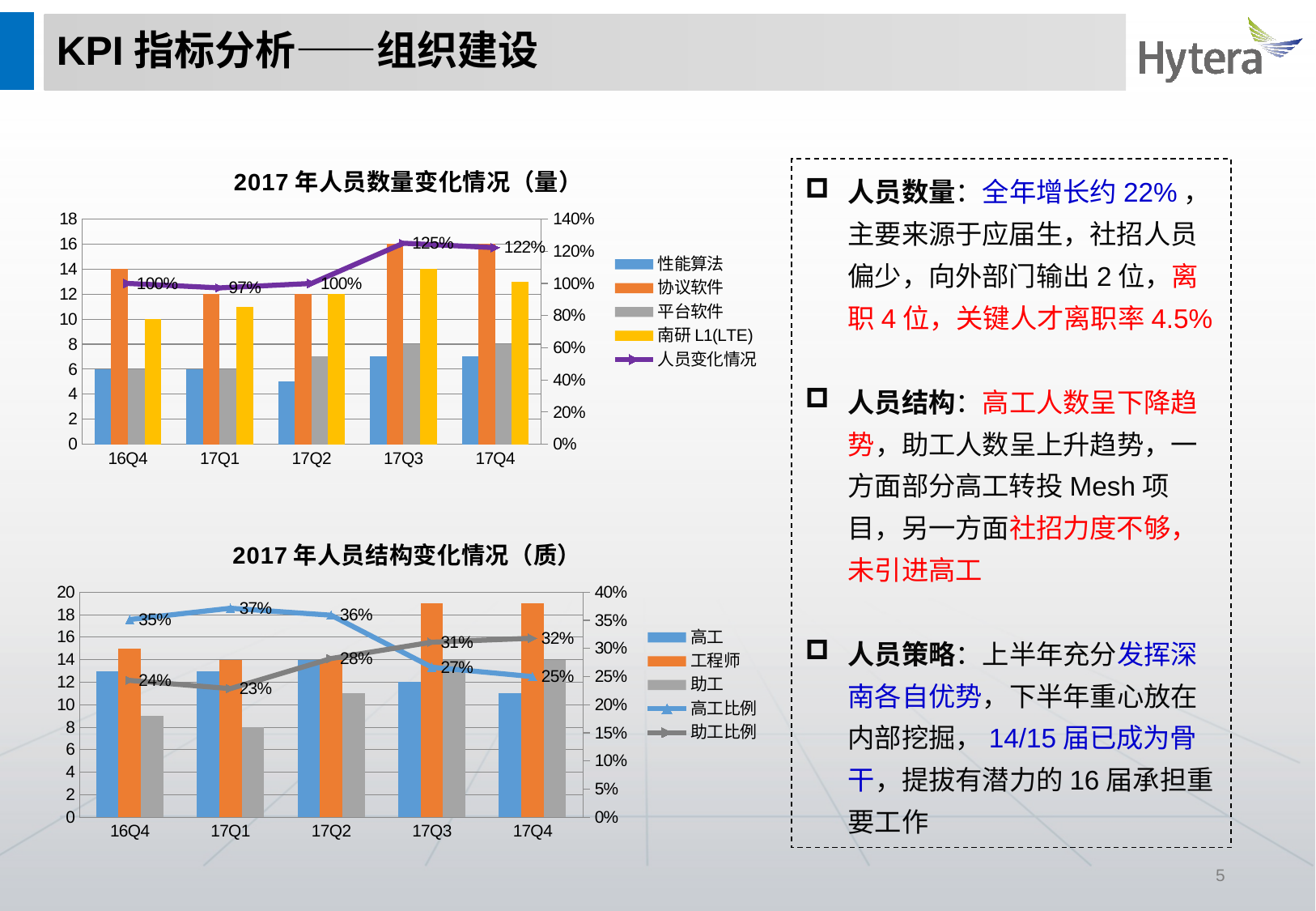

# KPI指标分析——组织建设

### Chart: 2017年人员数量变化情况（量）

| Category | 性能算法 | 协议软件 | 平台软件 | 南研L1(LTE) | 人员变化情况 |
|---|---|---|---|---|---|
| 16Q4 | 6.0 | 14.0 | 6.0 | 10.0 | 1.0 |
| 17Q1 | 6.0 | 12.0 | 6.0 | 11.0 | 0.9722222222222222 |
| 17Q2 | 5.0 | 12.0 | 7.0 | 12.0 | 1.0 |
| 17Q3 | 7.0 | 16.0 | 8.0 | 14.0 | 1.25 |
| 17Q4 | 7.0 | 16.0 | 8.0 | 13.0 | 1.2222222222222223 |
人员数量：全年增长约22%，主要来源于应届生，社招人员偏少，向外部门输出2位，离职4位，关键人才离职率4.5%

人员结构：高工人数呈下降趋势，助工人数呈上升趋势，一方面部分高工转投Mesh项目，另一方面社招力度不够，未引进高工

人员策略：上半年充分发挥深南各自优势，下半年重心放在内部挖掘，14/15届已成为骨干，提拔有潜力的16届承担重要工作

### Chart: 2017年人员结构变化情况（质）

| Category | 高工 | 工程师 | 助工 | 高工比例 | 助工比例 |
|---|---|---|---|---|---|
| 16Q4 | 13.0 | 15.0 | 9.0 | 0.35135135135135137 | 0.24324324324324326 |
| 17Q1 | 13.0 | 14.0 | 8.0 | 0.37142857142857144 | 0.22857142857142856 |
| 17Q2 | 14.0 | 14.0 | 11.0 | 0.358974358974359 | 0.28205128205128205 |
| 17Q3 | 12.0 | 19.0 | 14.0 | 0.26666666666666666 | 0.3111111111111111 |
| 17Q4 | 11.0 | 19.0 | 14.0 | 0.25 | 0.3181818181818182 |